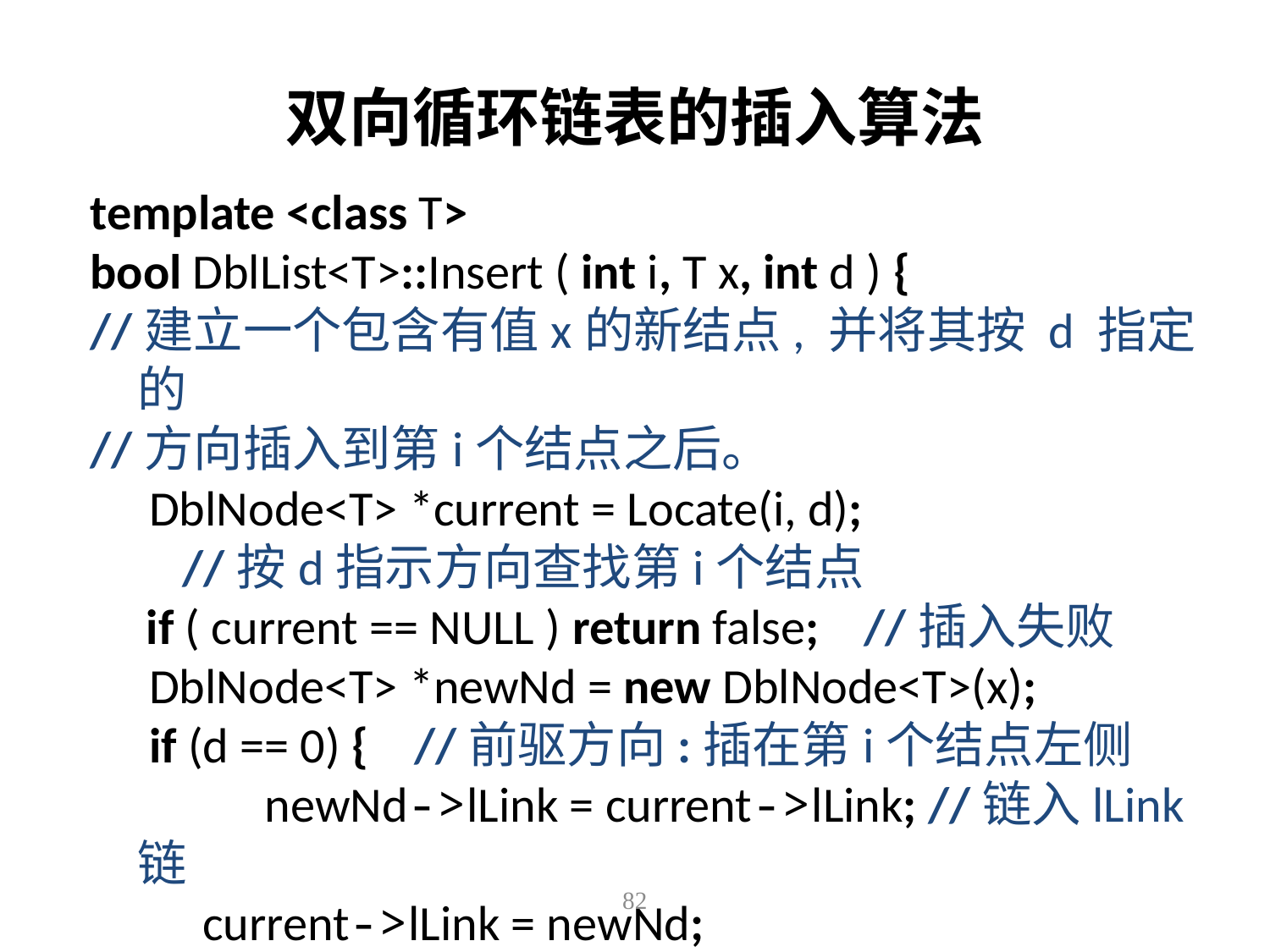

# 双向循环链表的插入算法
template <class T>
bool DblList<T>::Insert ( int i, T x, int d ) {
//建立一个包含有值x的新结点, 并将其按 d 指定的
//方向插入到第i个结点之后。
	 DblNode<T> *current = Locate(i, d);
 	    //按d指示方向查找第i个结点
     if ( current == NULL ) return false;    //插入失败
	 DblNode<T> *newNd = new DblNode<T>(x);
	 if (d == 0) {	  //前驱方向:插在第i个结点左侧
		newNd->lLink = current->lLink; //链入lLink链
          current->lLink = newNd;
82